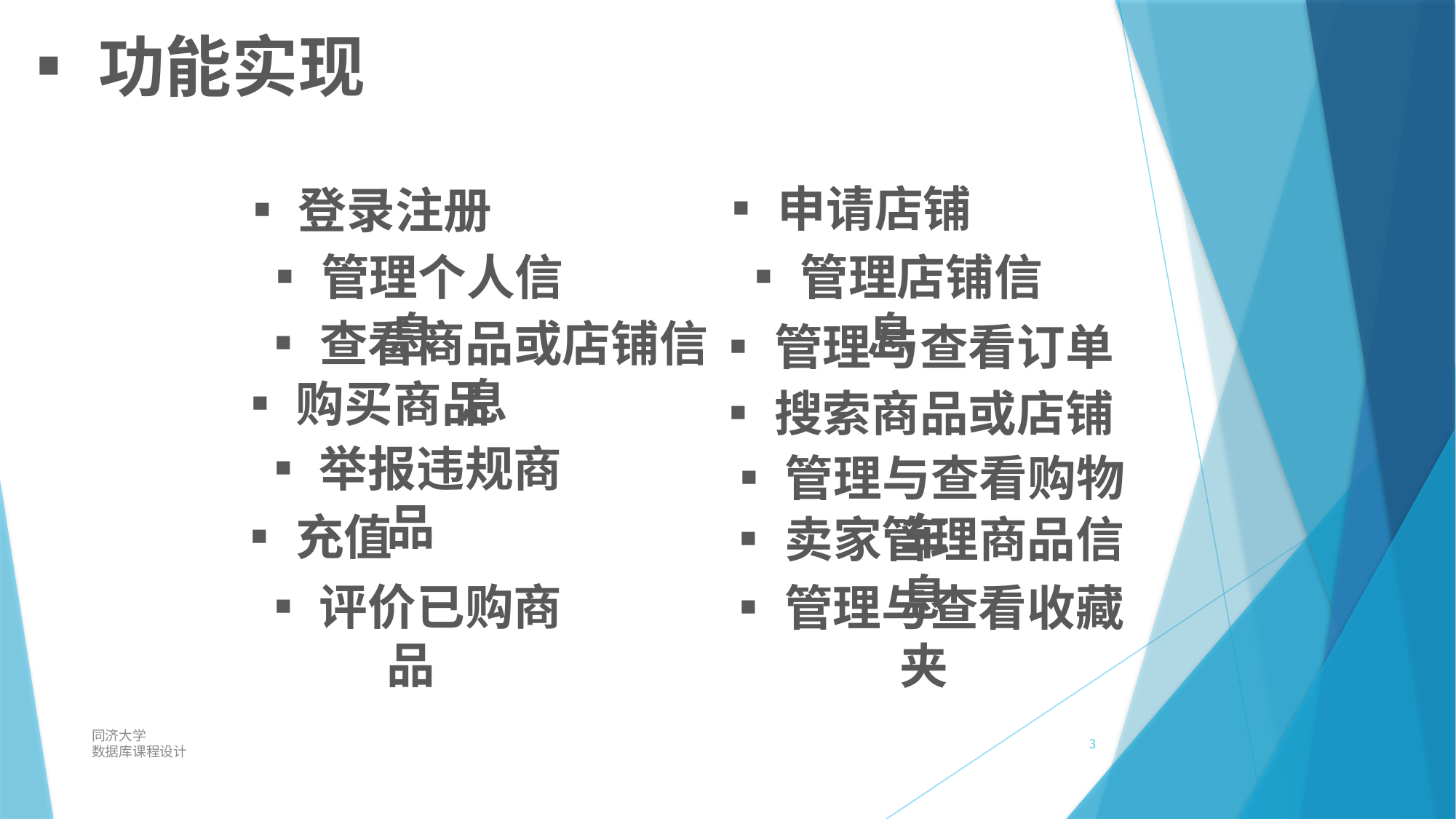

▪功能实现
▪申请店铺
▪登录注册

▪购买商品
▪管理个人信息
▪举报违规商品
▪充值
▪管理店铺信息
▪查看商品或店铺信息
▪管理与查看订单
▪搜索商品或店铺
▪管理与查看购物车
▪卖家管理商品信息
▪评价已购商品
▪管理与查看收藏夹
同济大学
数据库课程设计
3